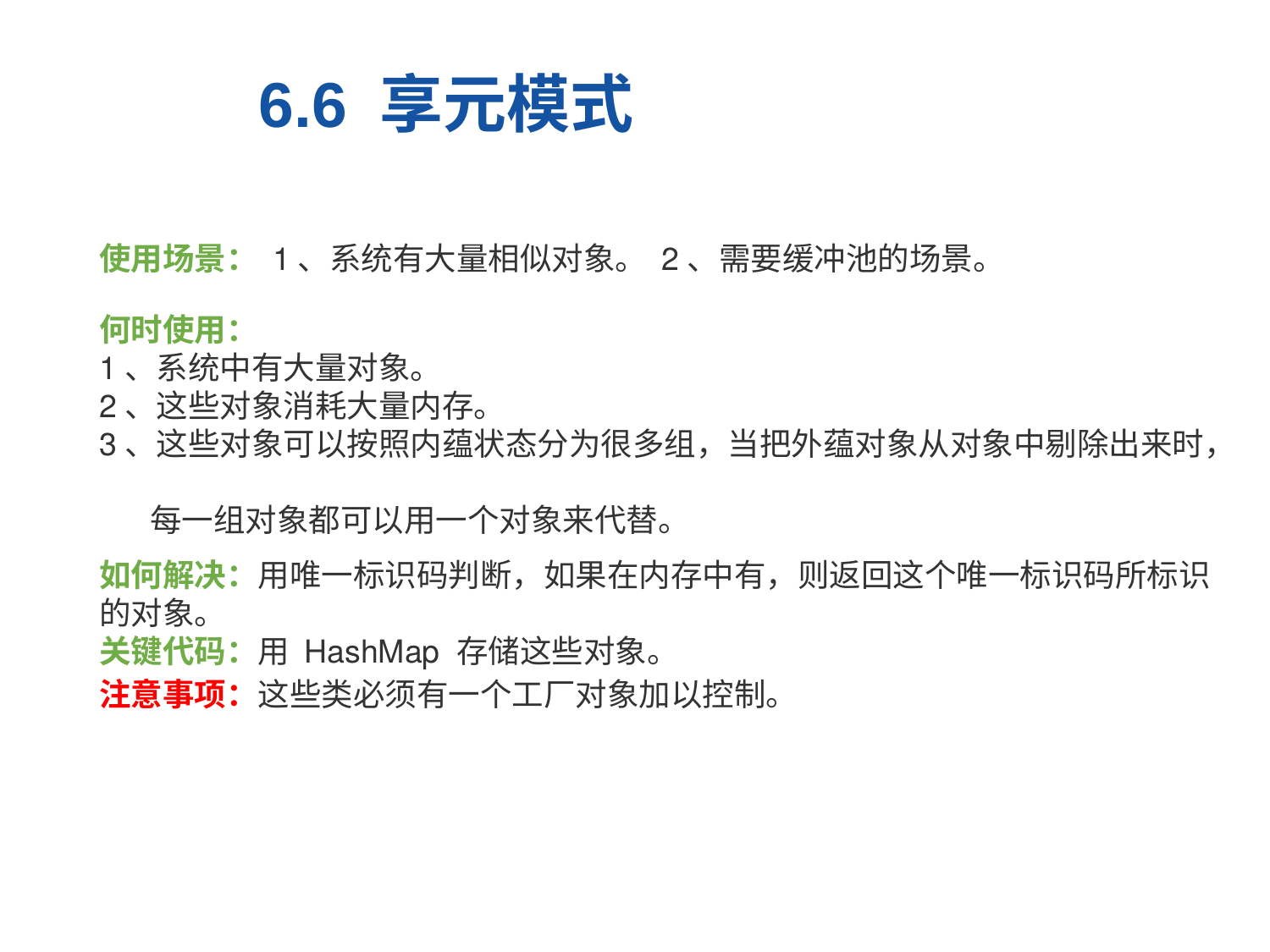

6.6 享元模式
使用场景： 1、系统有大量相似对象。 2、需要缓冲池的场景。

何时使用：
1、系统中有大量对象。
2、这些对象消耗大量内存。
3、这些对象可以按照内蕴状态分为很多组，当把外蕴对象从对象中剔除出来时，
      每一组对象都可以用一个对象来代替。

如何解决：用唯一标识码判断，如果在内存中有，则返回这个唯一标识码所标识的对象。
关键代码：用 HashMap 存储这些对象。

注意事项：这些类必须有一个工厂对象加以控制。